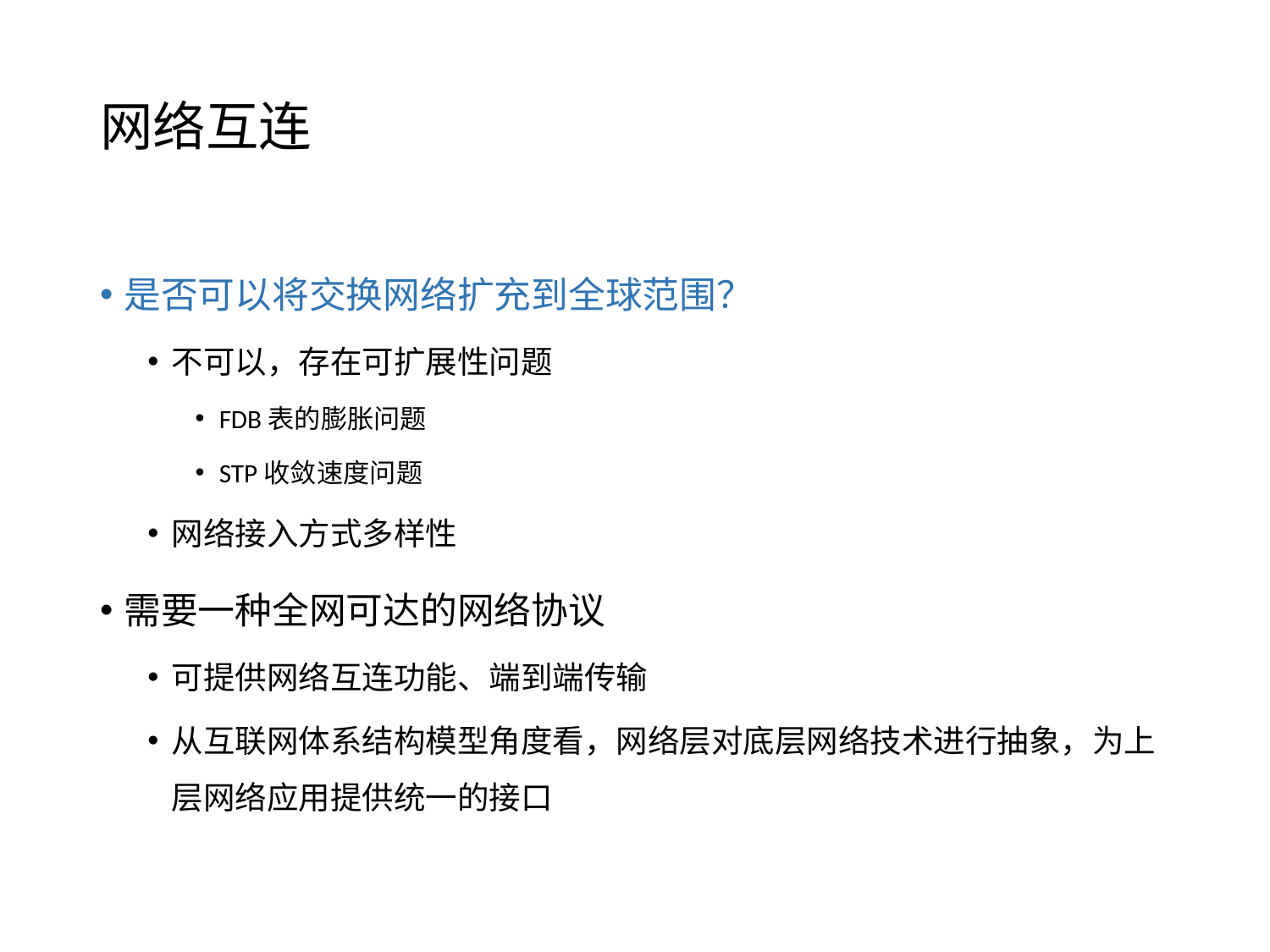

# 网络互连
是否可以将交换网络扩充到全球范围？
不可以，存在可扩展性问题
FDB表的膨胀问题
STP收敛速度问题
网络接入方式多样性
需要一种全网可达的网络协议
可提供网络互连功能、端到端传输
从互联网体系结构模型角度看，网络层对底层网络技术进行抽象，为上层网络应用提供统一的接口
12